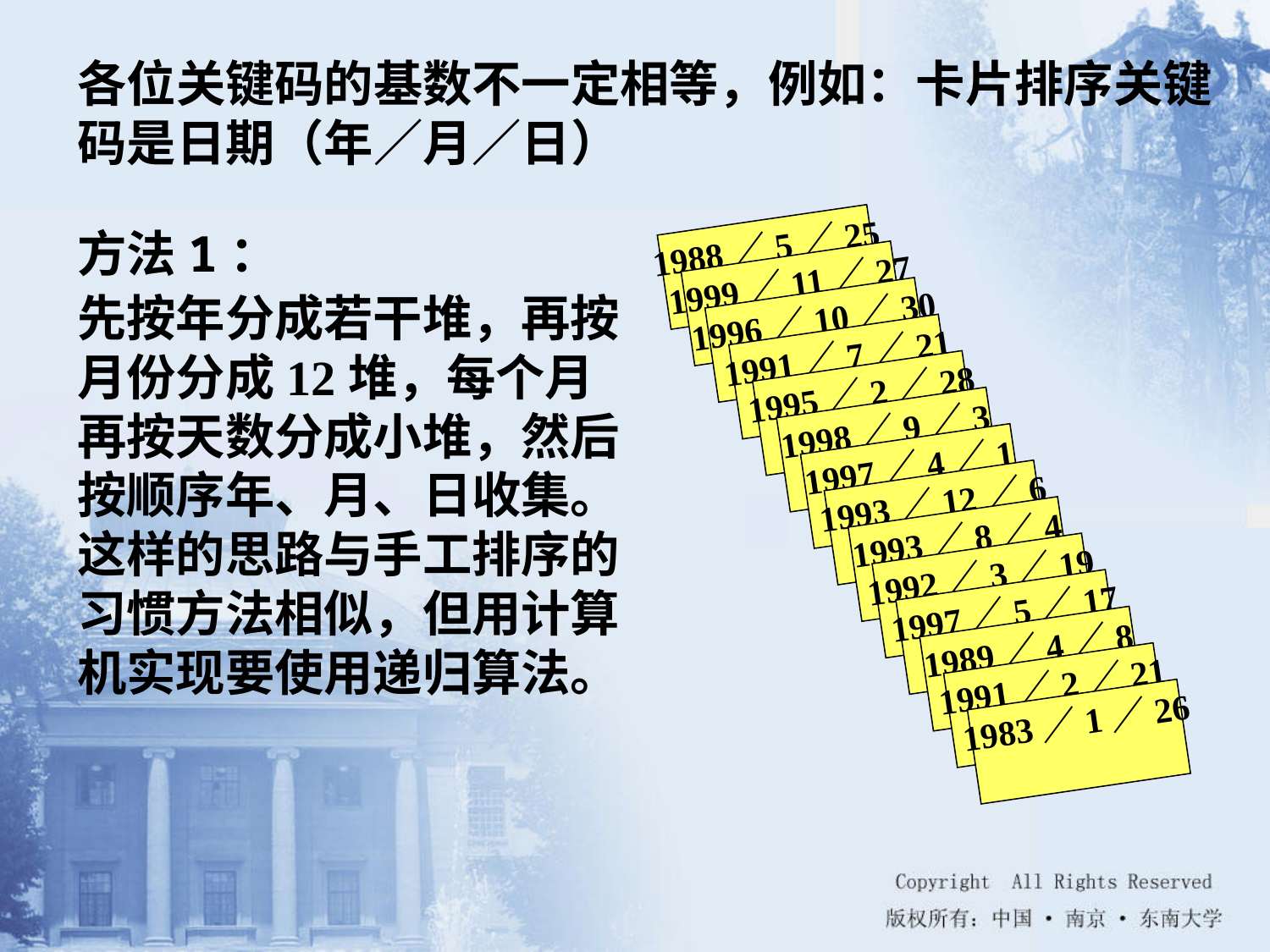

各位关键码的基数不一定相等，例如：卡片排序关键码是日期（年／月／日）
方法1：
先按年分成若干堆，再按月份分成12堆，每个月再按天数分成小堆，然后按顺序年、月、日收集。这样的思路与手工排序的习惯方法相似，但用计算机实现要使用递归算法。
1988／5／25
1999／11／27
1996／10／30
1991／7／21
1995／2／28
1998／9／3
1997／4／1
1993／12／6
1993／8／4
1992／3／19
1997／5／17
1989／4／8
1991／2／21
1983／1／26